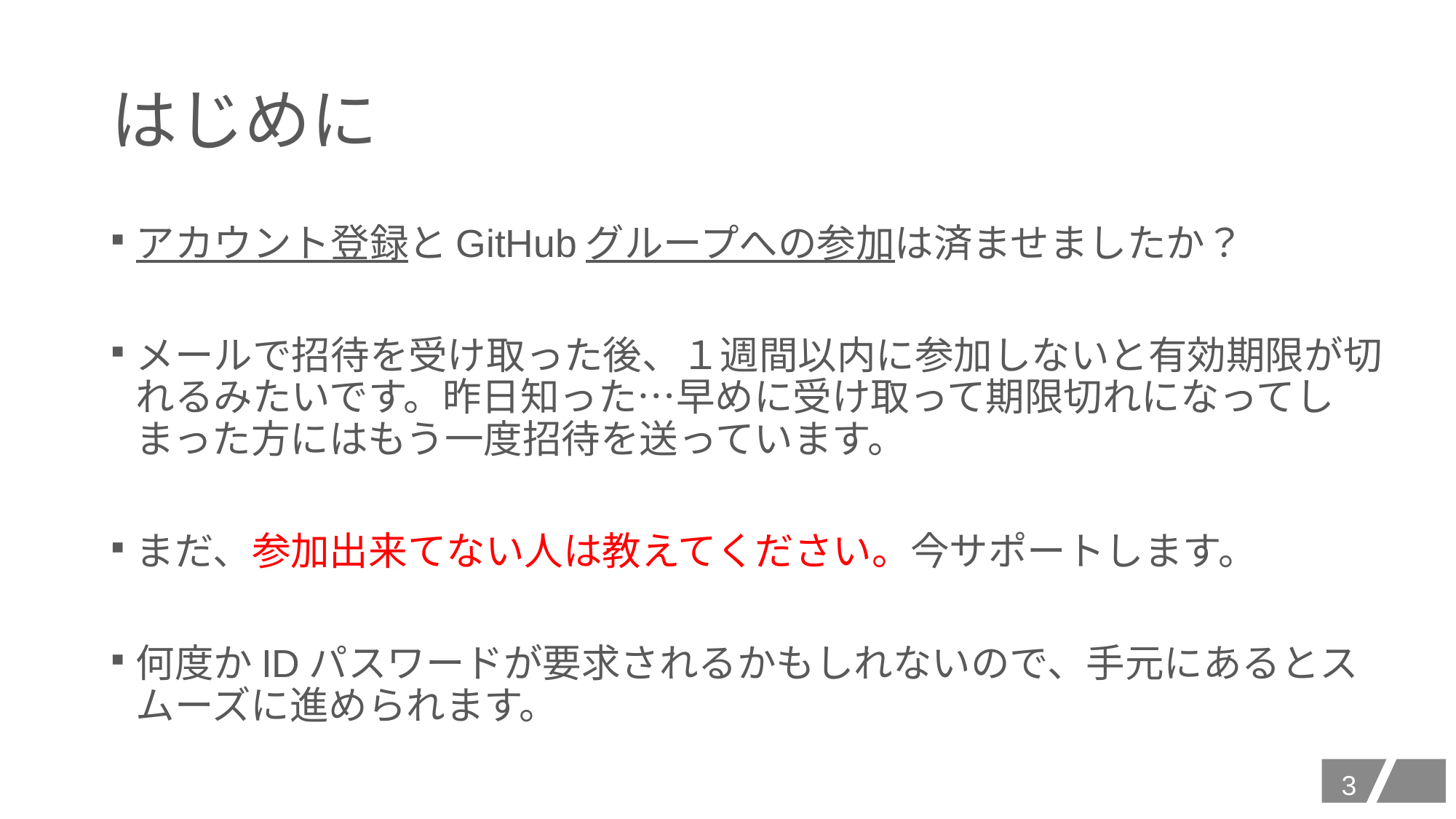

# はじめに
アカウント登録とGitHubグループへの参加は済ませましたか？

メールで招待を受け取った後、１週間以内に参加しないと有効期限が切れるみたいです。昨日知った…早めに受け取って期限切れになってしまった方にはもう一度招待を送っています。

まだ、参加出来てない人は教えてください。今サポートします。

何度かIDパスワードが要求されるかもしれないので、手元にあるとスムーズに進められます。
3